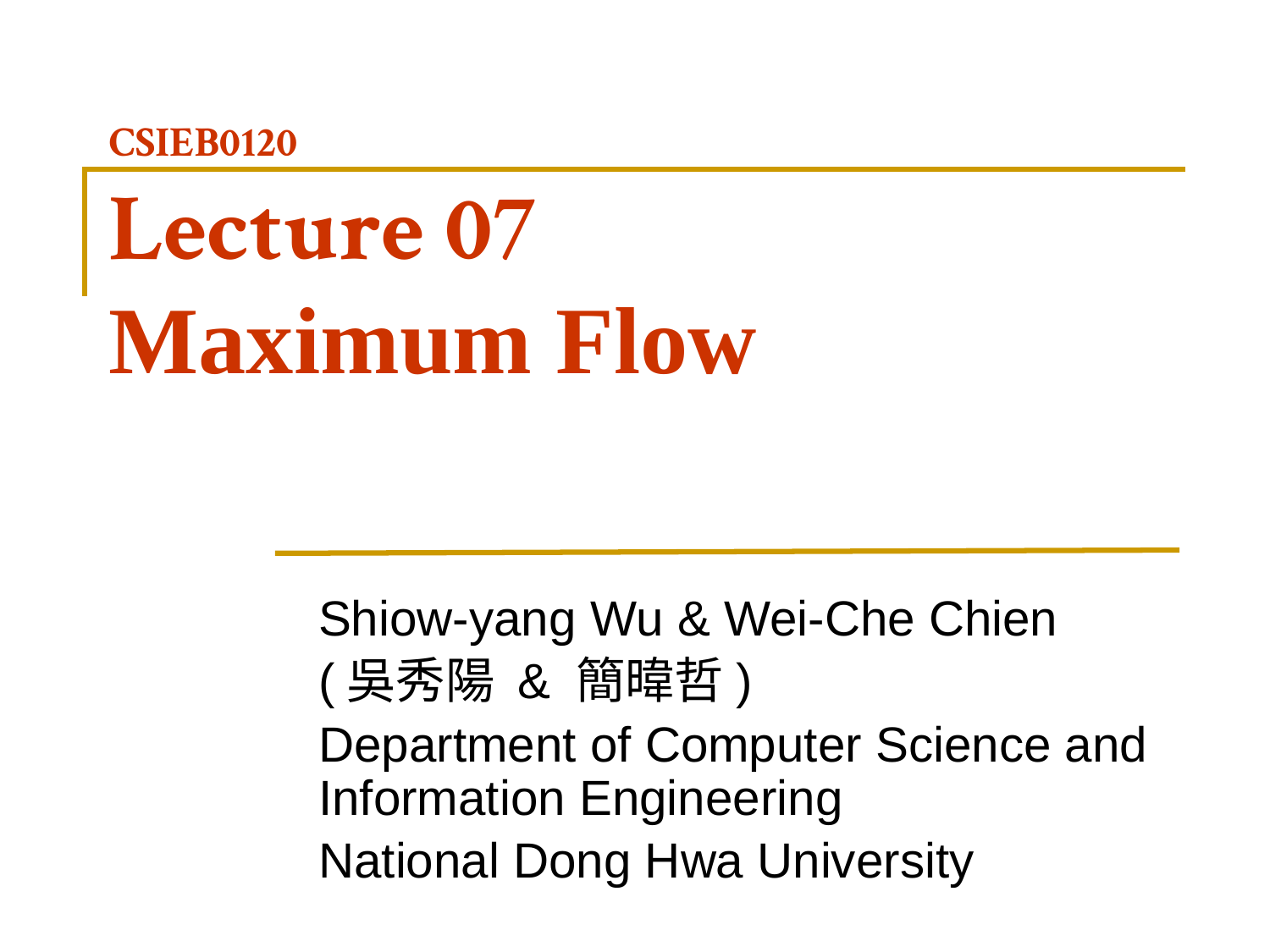

# CSIEB0120 Lecture 07 Maximum Flow
Shiow-yang Wu & Wei-Che Chien
(吳秀陽 & 簡暐哲)
Department of Computer Science and Information Engineering
National Dong Hwa University